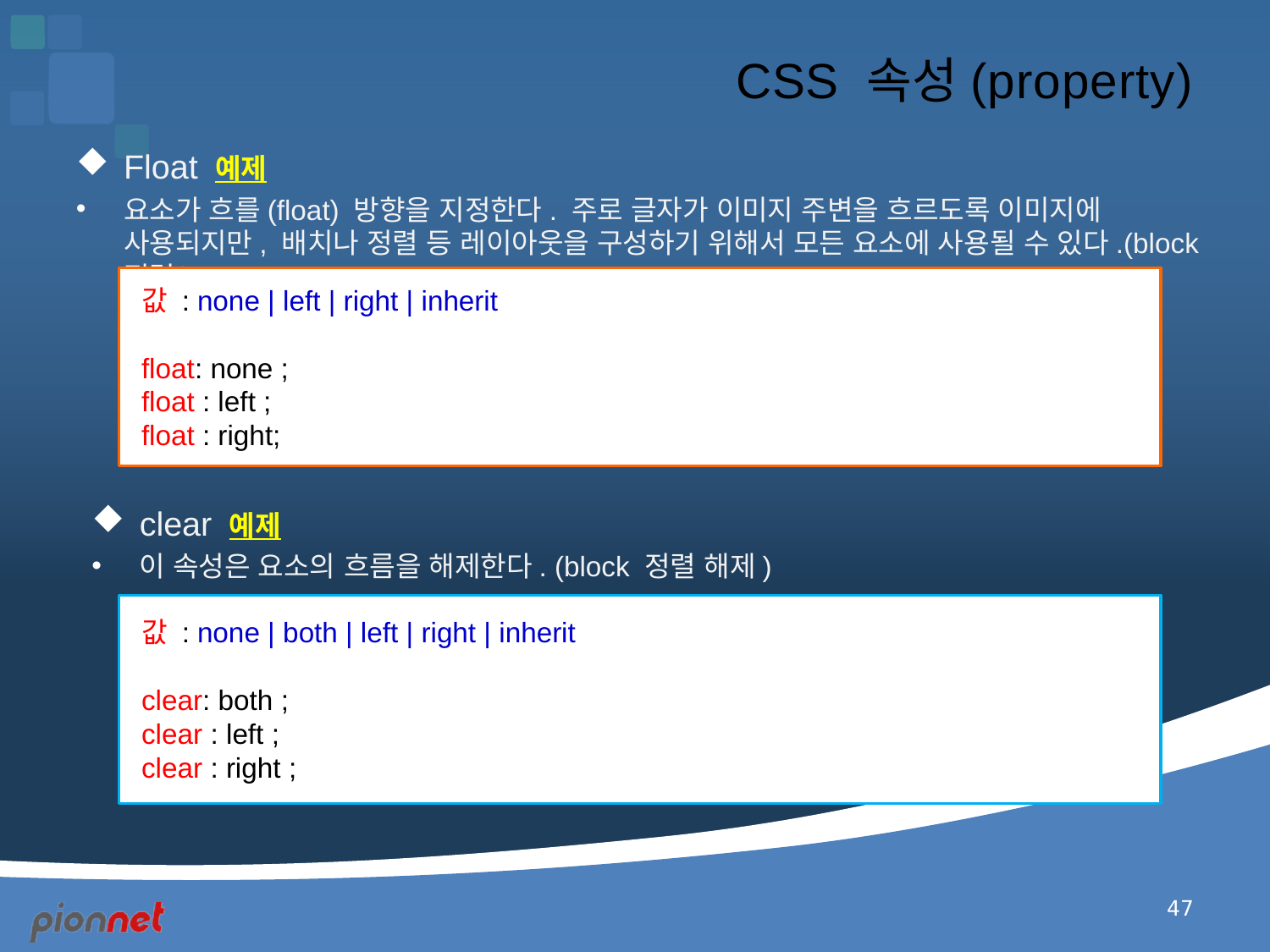

# CSS 속성(property)
Float 예제
요소가 흐를(float) 방향을 지정한다. 주로 글자가 이미지 주변을 흐르도록 이미지에 사용되지만, 배치나 정렬 등 레이아웃을 구성하기 위해서 모든 요소에 사용될 수 있다.(block 정렬)
값 : none | left | right | inherit

float: none ;
float : left ;
float : right;
clear 예제
이 속성은 요소의 흐름을 해제한다. (block 정렬 해제)
값 : none | both | left | right | inherit

clear: both ;
clear : left ;
clear : right ;
47